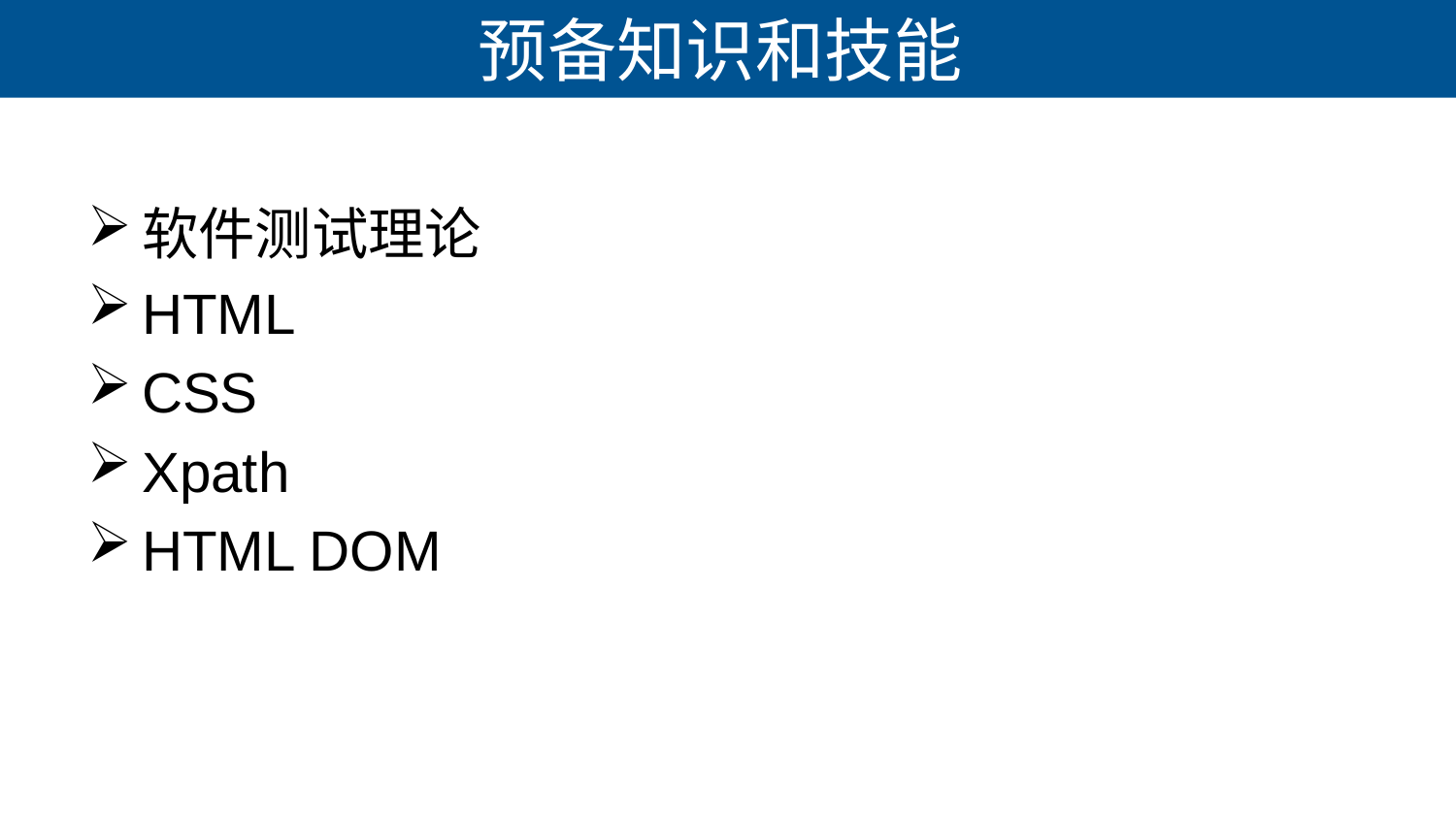

# 预备知识和技能
软件测试理论
HTML
CSS
Xpath
HTML DOM